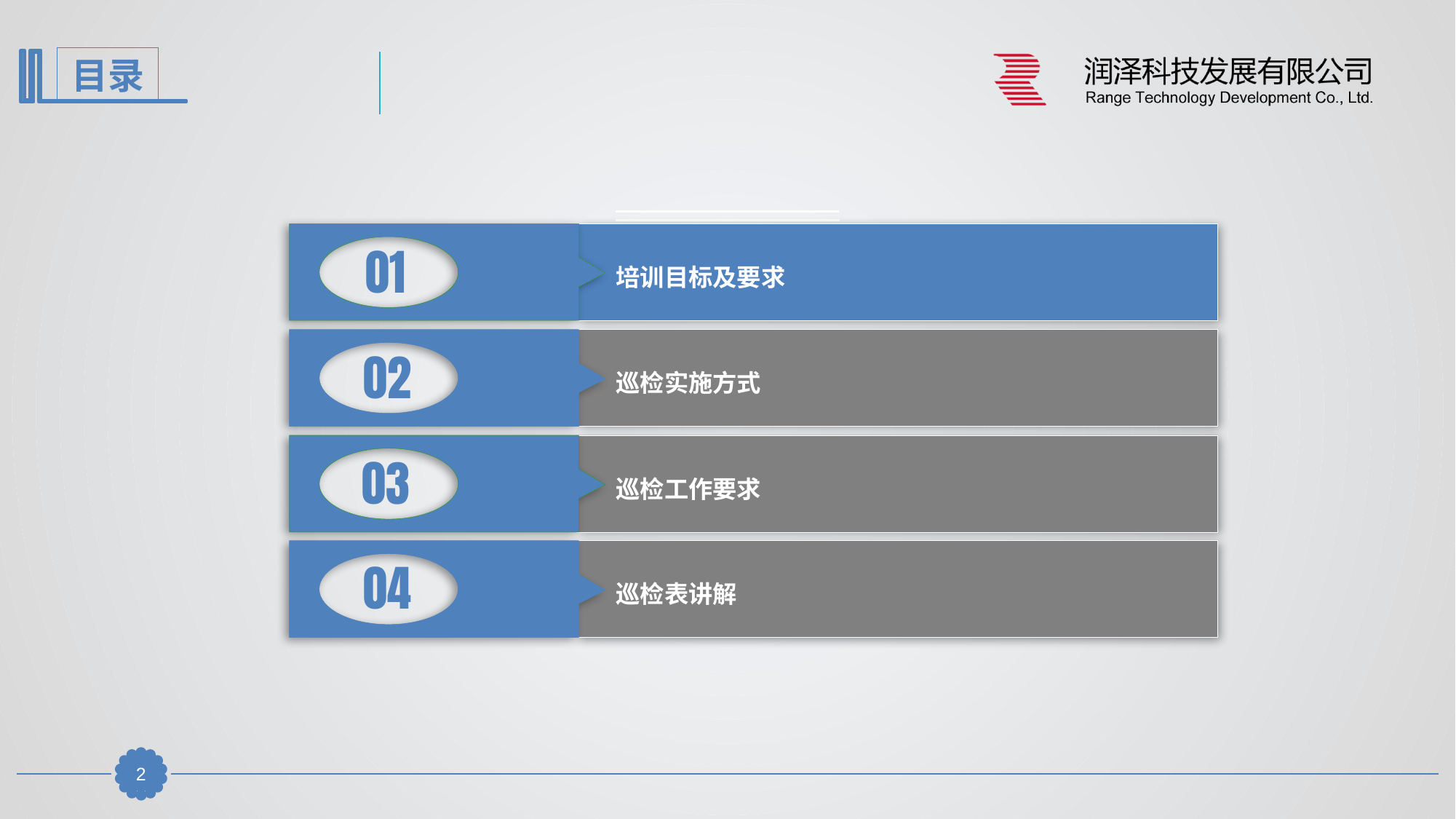

01
培训目标及要求

02
巡检实施方式

03
巡检工作要求

04
巡检表讲解
2